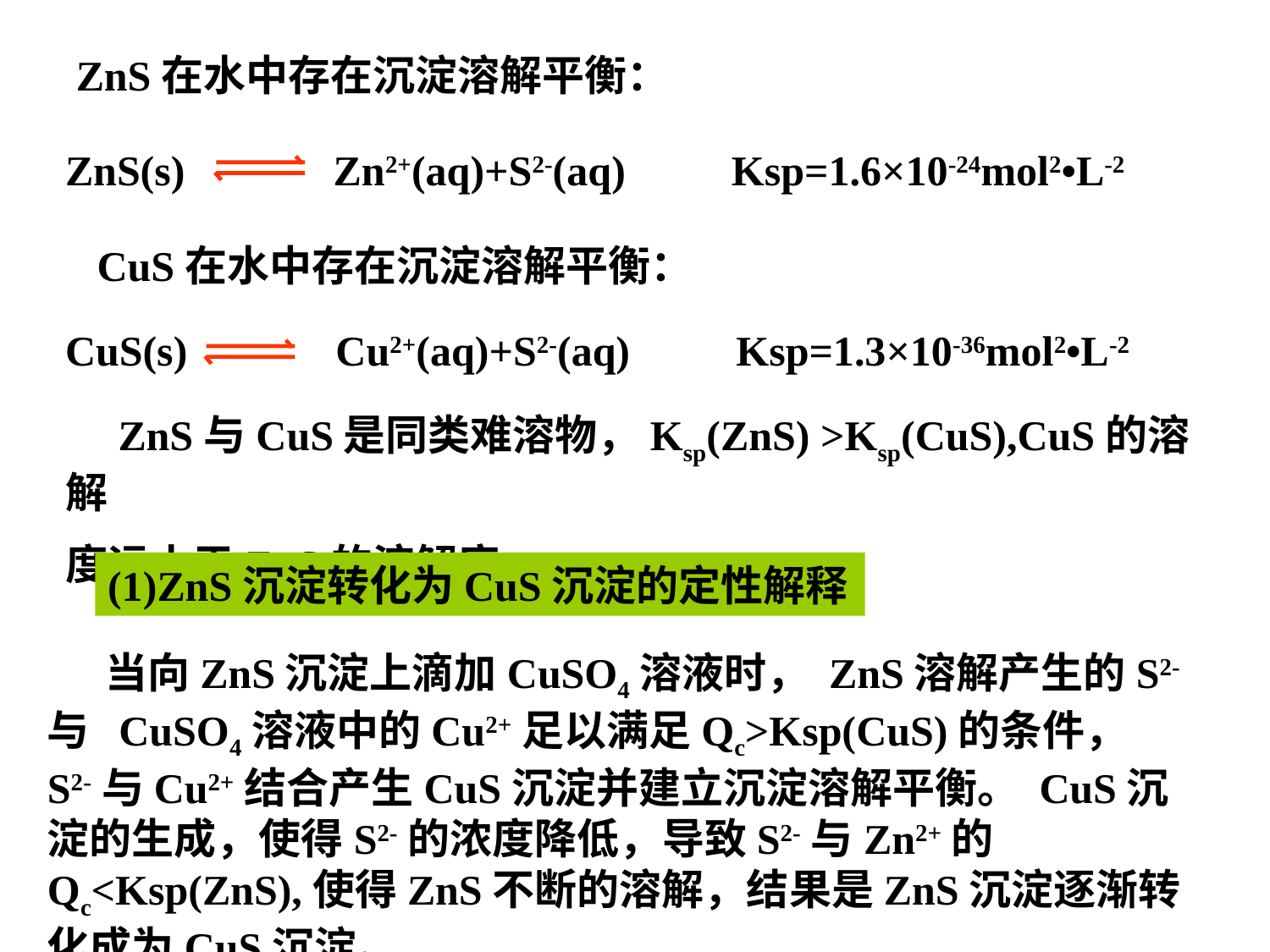

ZnS在水中存在沉淀溶解平衡：
ZnS(s)              Zn2+(aq)+S2-(aq)          Ksp=1.6×10-24mol2•L-2

CuS在水中存在沉淀溶解平衡：
CuS(s)              Cu2+(aq)+S2-(aq)          Ksp=1.3×10-36mol2•L-2

     ZnS与CuS是同类难溶物，Ksp(ZnS) >Ksp(CuS),CuS的溶解
度远小于ZnS的溶解度。
(1)ZnS沉淀转化为CuS沉淀的定性解释
     当向ZnS沉淀上滴加CuSO4溶液时， ZnS溶解产生的S2-与  CuSO4溶液中的Cu2+足以满足Qc>Ksp(CuS)的条件， S2-与Cu2+结合产生CuS沉淀并建立沉淀溶解平衡。 CuS沉淀的生成，使得S2-的浓度降低，导致S2-与Zn2+的Qc<Ksp(ZnS),使得ZnS不断的溶解，结果是ZnS沉淀逐渐转化成为CuS沉淀。